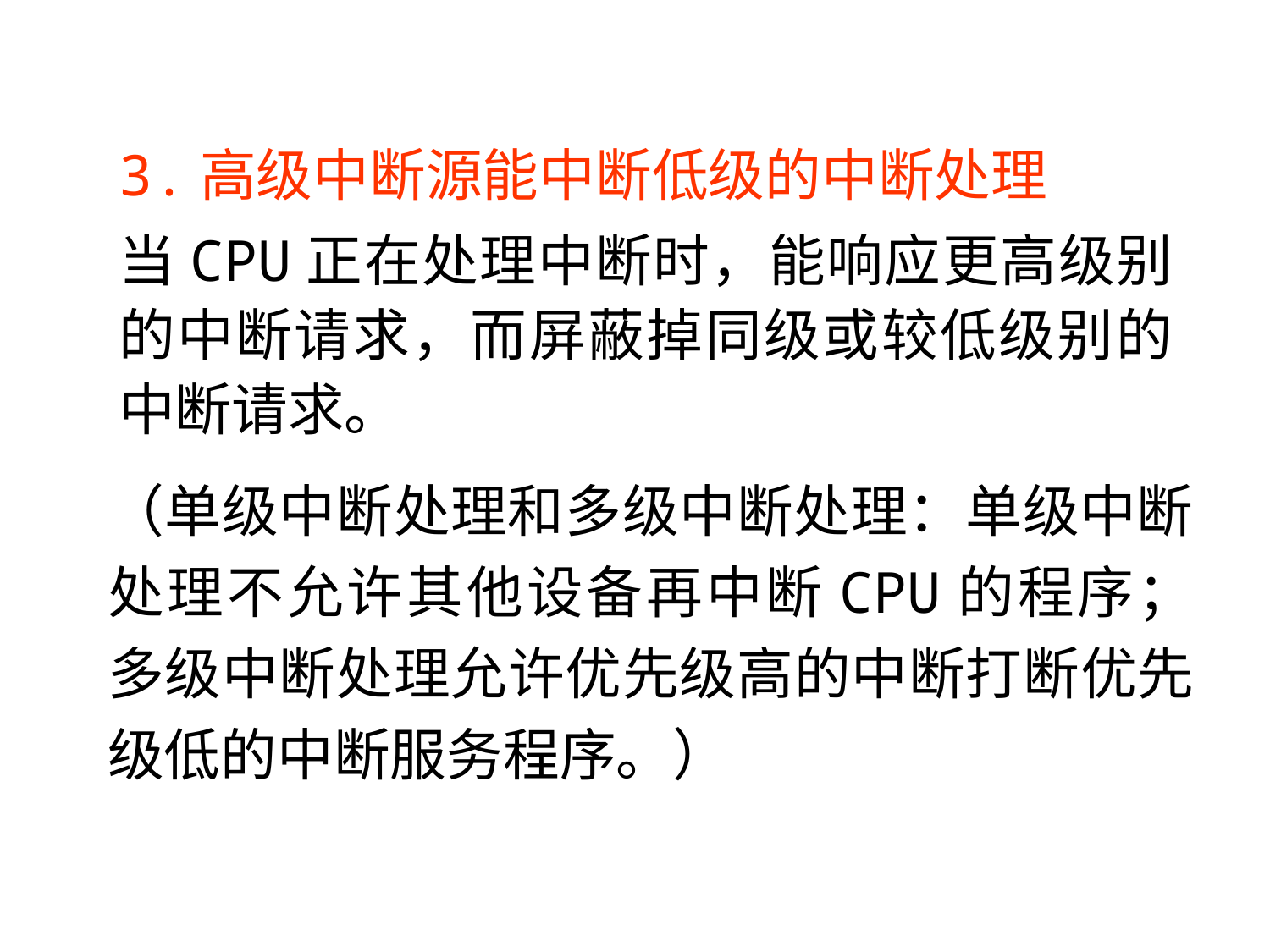

#
3.高级中断源能中断低级的中断处理
当CPU正在处理中断时，能响应更高级别的中断请求，而屏蔽掉同级或较低级别的中断请求。
（单级中断处理和多级中断处理：单级中断处理不允许其他设备再中断CPU的程序；多级中断处理允许优先级高的中断打断优先级低的中断服务程序。）